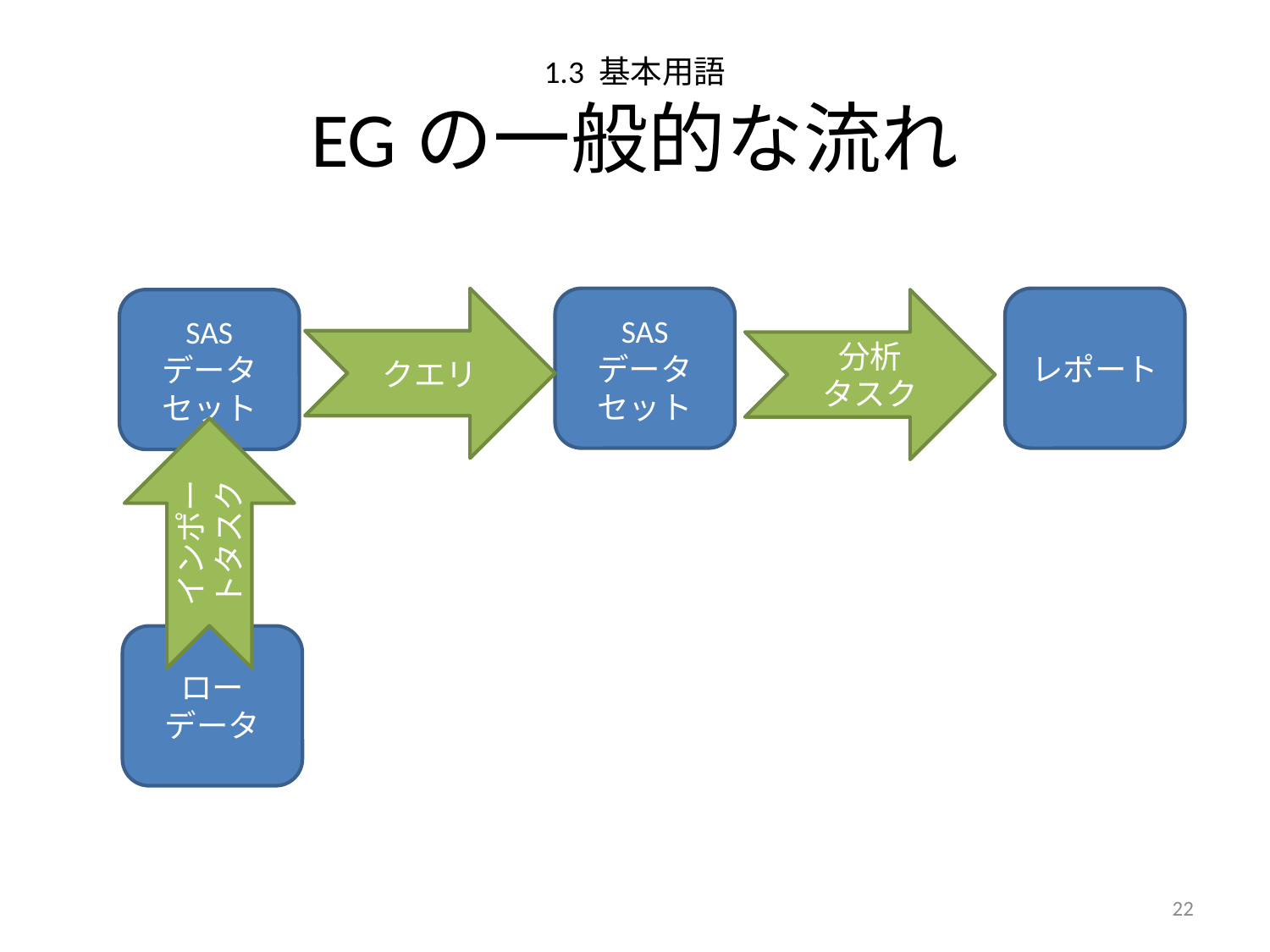

# 1.3 基本用語 EGの一般的な流れ
SAS
データセット
レポート
分析
タスク
インポートタスク
ロー
データ
クエリ
SAS
データセット
22